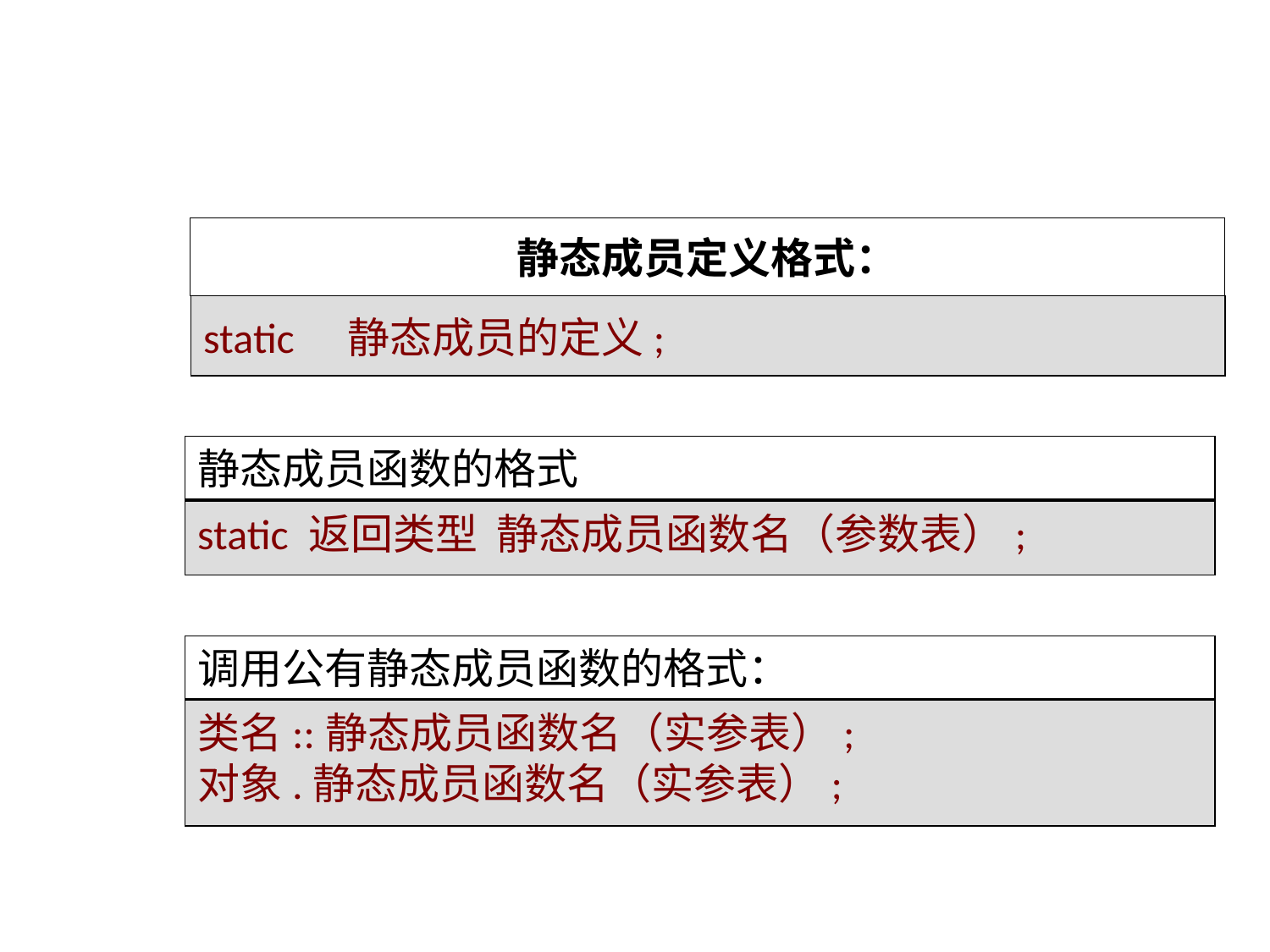

# 静态成员定义格式：
static　静态成员的定义;
静态成员函数的格式
static 返回类型  静态成员函数名（参数表）;
调用公有静态成员函数的格式：
类名::静态成员函数名（实参表）;
对象.静态成员函数名（实参表）;